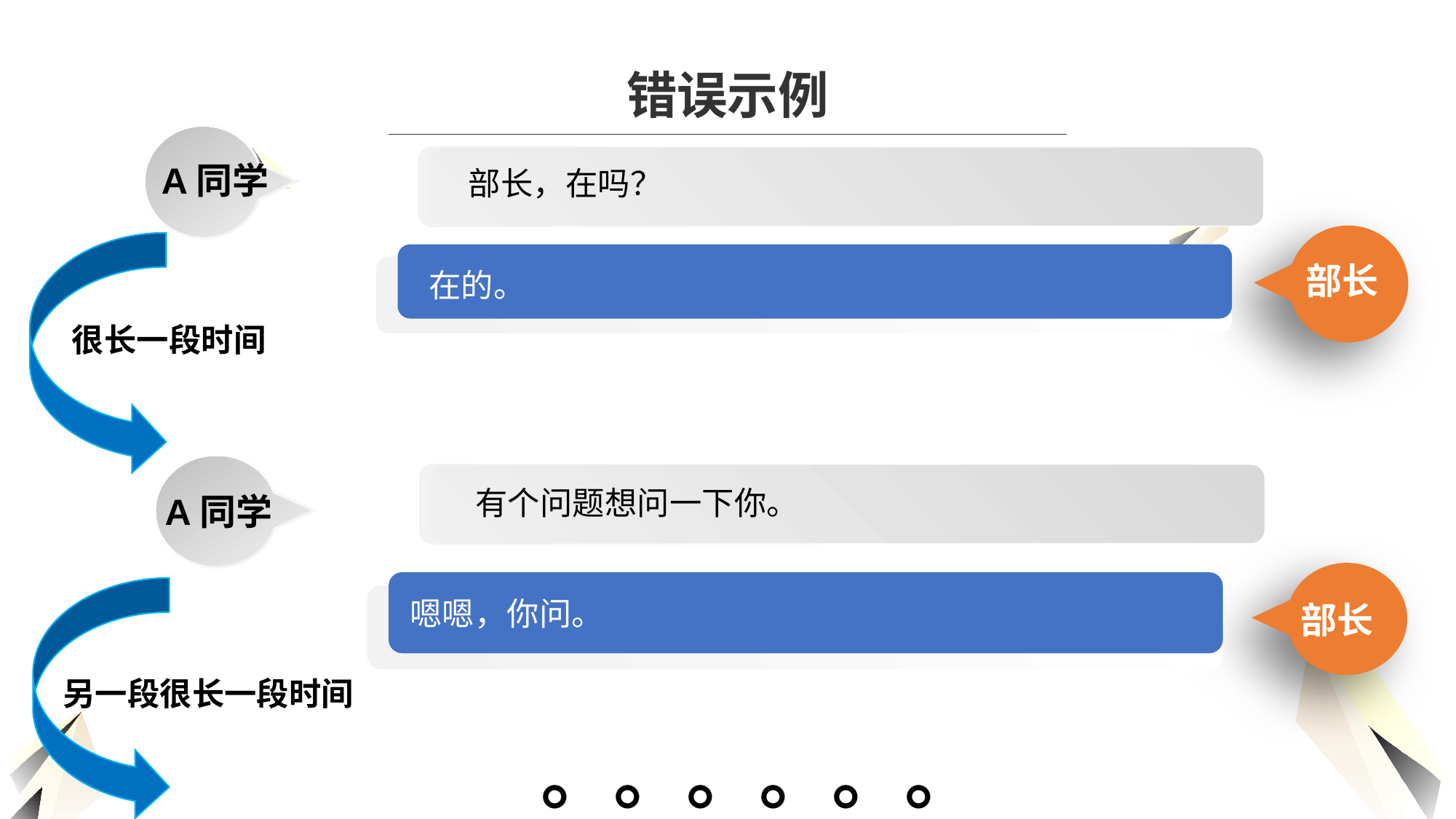

错误示例

A同学
部长，在吗？

部长
在的。
很长一段时间

有个问题想问一下你。
A同学

嗯嗯，你问。
部长
另一段很长一段时间
       。。。。。。